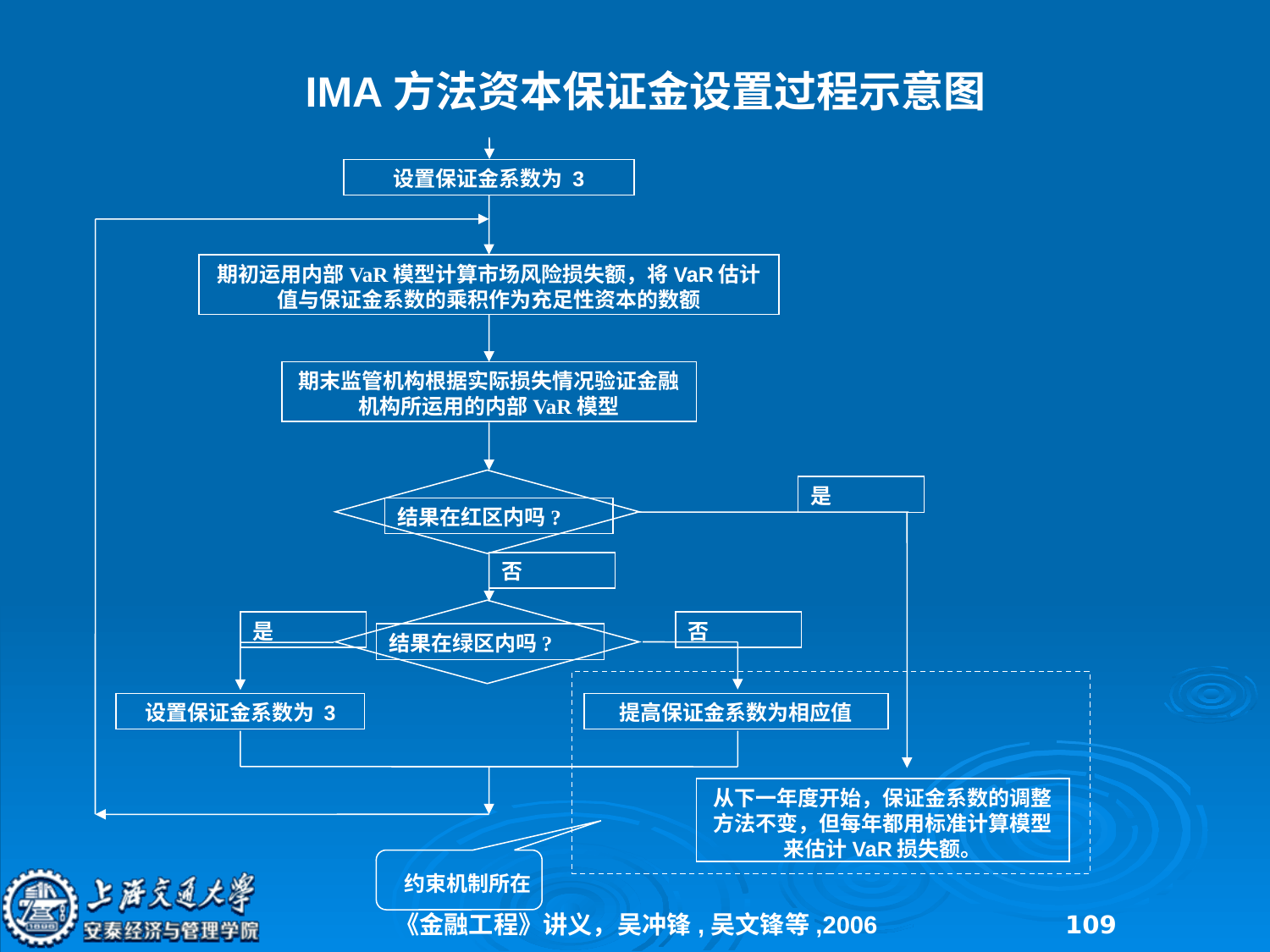

# IMA方法资本保证金设置过程示意图

设置保证金系数为 3

期初运用内部VaR模型计算市场风险损失额，将VaR估计值与保证金系数的乘积作为充足性资本的数额

期末监管机构根据实际损失情况验证金融机构所运用的内部VaR模型

是
结果在红区内吗?

否

是
否
结果在绿区内吗?

设置保证金系数为 3
提高保证金系数为相应值

从下一年度开始，保证金系数的调整方法不变，但每年都用标准计算模型来估计VaR损失额。

约束机制所在